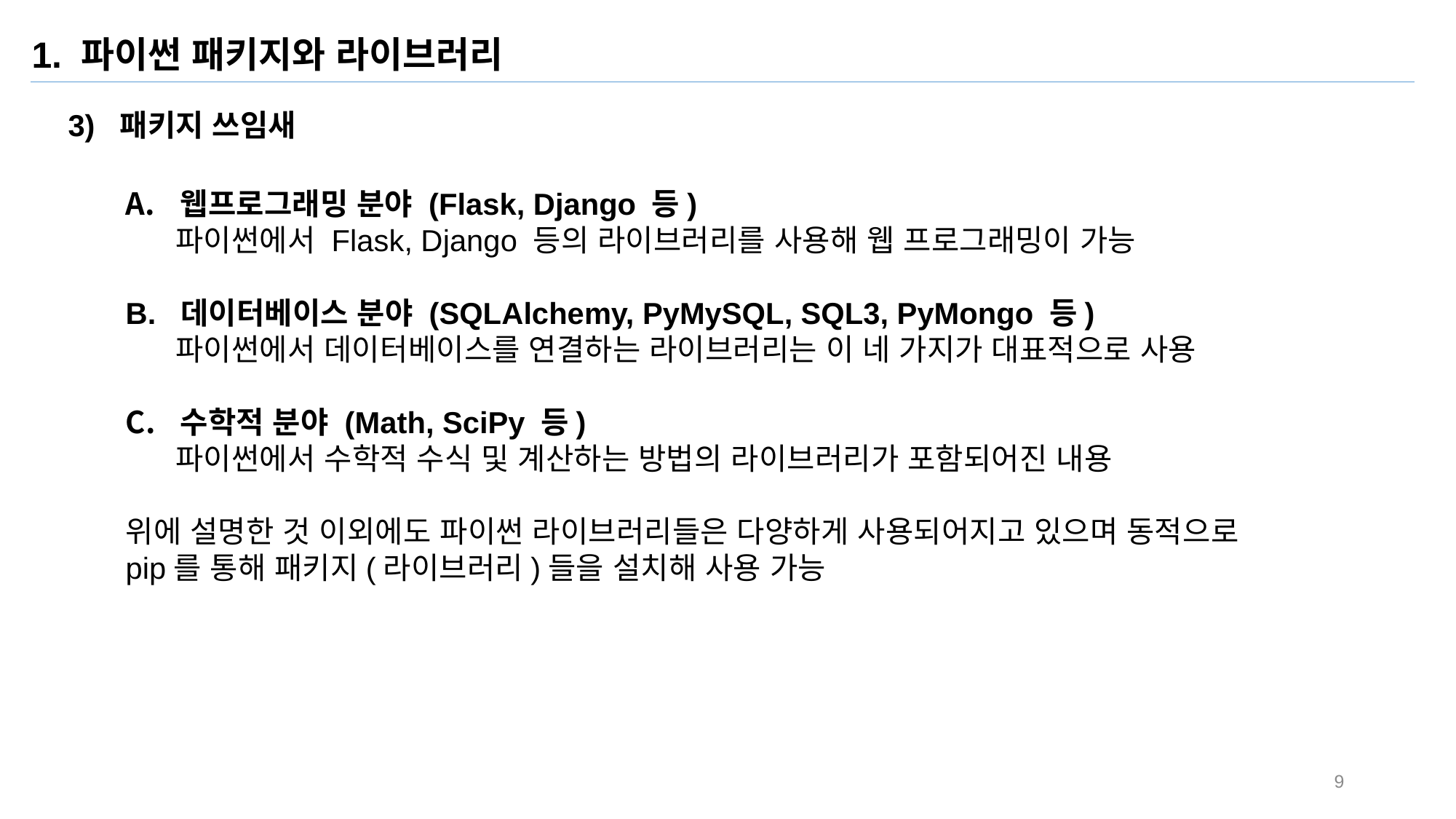

1. 파이썬 패키지와 라이브러리
3)   패키지 쓰임새
웹프로그래밍 분야 (Flask, Django 등)
     파이썬에서 Flask, Django 등의 라이브러리를 사용해 웹 프로그래밍이 가능

B.   데이터베이스 분야 (SQLAlchemy, PyMySQL, SQL3, PyMongo 등)
     파이썬에서 데이터베이스를 연결하는 라이브러리는 이 네 가지가 대표적으로 사용

수학적 분야 (Math, SciPy 등)
     파이썬에서 수학적 수식 및 계산하는 방법의 라이브러리가 포함되어진 내용

위에 설명한 것 이외에도 파이썬 라이브러리들은 다양하게 사용되어지고 있으며 동적으로
pip를 통해 패키지(라이브러리)들을 설치해 사용 가능
#1
#2
#3
#4
#5
9